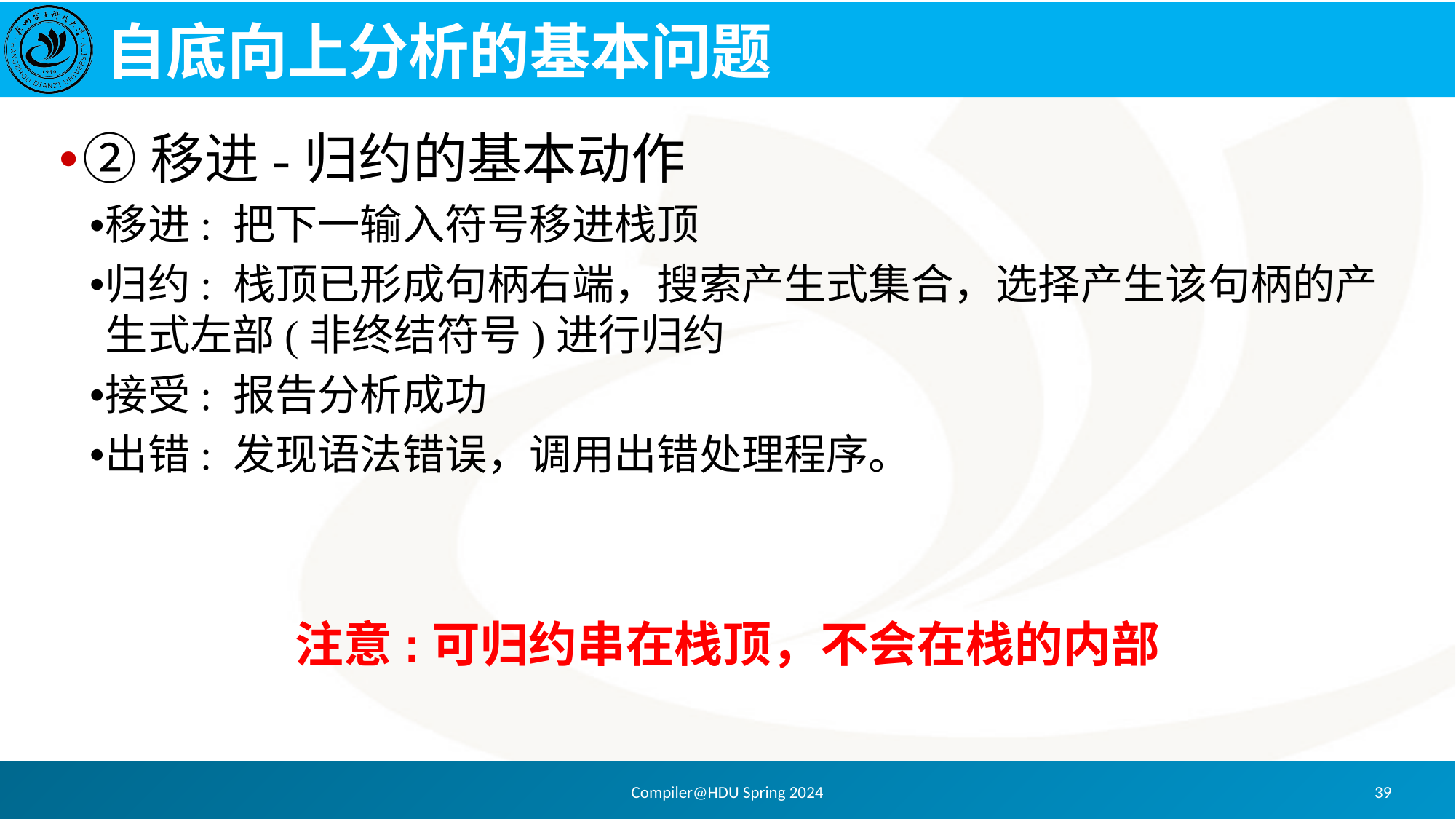

# 自底向上分析的基本问题
②移进-归约的基本动作
移进: 把下一输入符号移进栈顶
归约: 栈顶已形成句柄右端，搜索产生式集合，选择产生该句柄的产生式左部(非终结符号)进行归约
接受: 报告分析成功
出错: 发现语法错误，调用出错处理程序。
注意:可归约串在栈顶，不会在栈的内部
Compiler@HDU Spring 2024
39